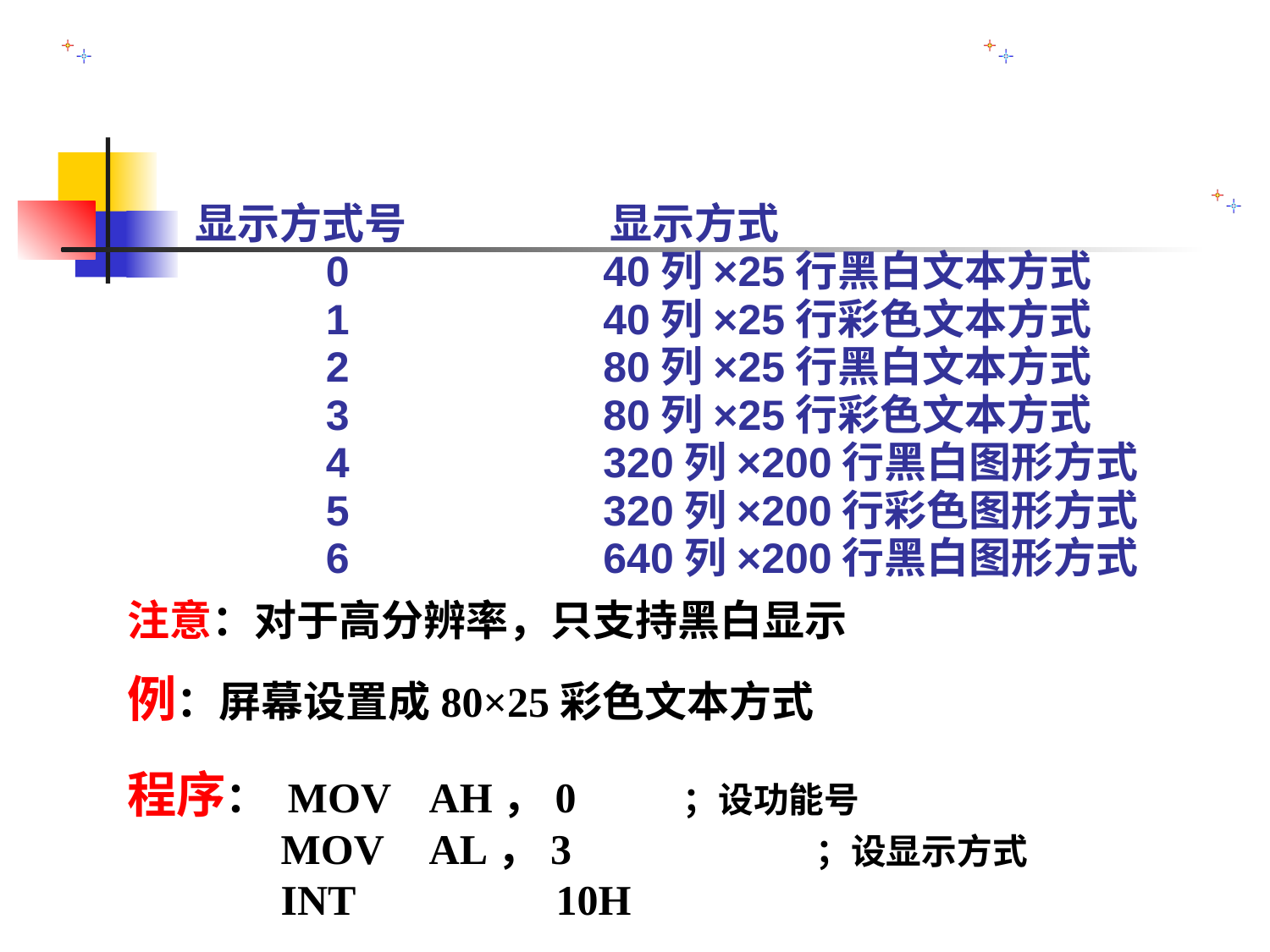

显示方式号	                   显示方式
		  0		    40列×25行黑白文本方式
		  1		    40列×25行彩色文本方式
		  2		    80列×25行黑白文本方式
		  3		    80列×25行彩色文本方式
		  4		    320列×200行黑白图形方式
		  5		    320列×200行彩色图形方式
		  6		    640列×200行黑白图形方式
注意：对于高分辨率，只支持黑白显示
例：屏幕设置成80×25彩色文本方式
程序： MOV	AH，0	；设功能号
	          MOV	AL，3	              ；设显示方式
	          INT		10H